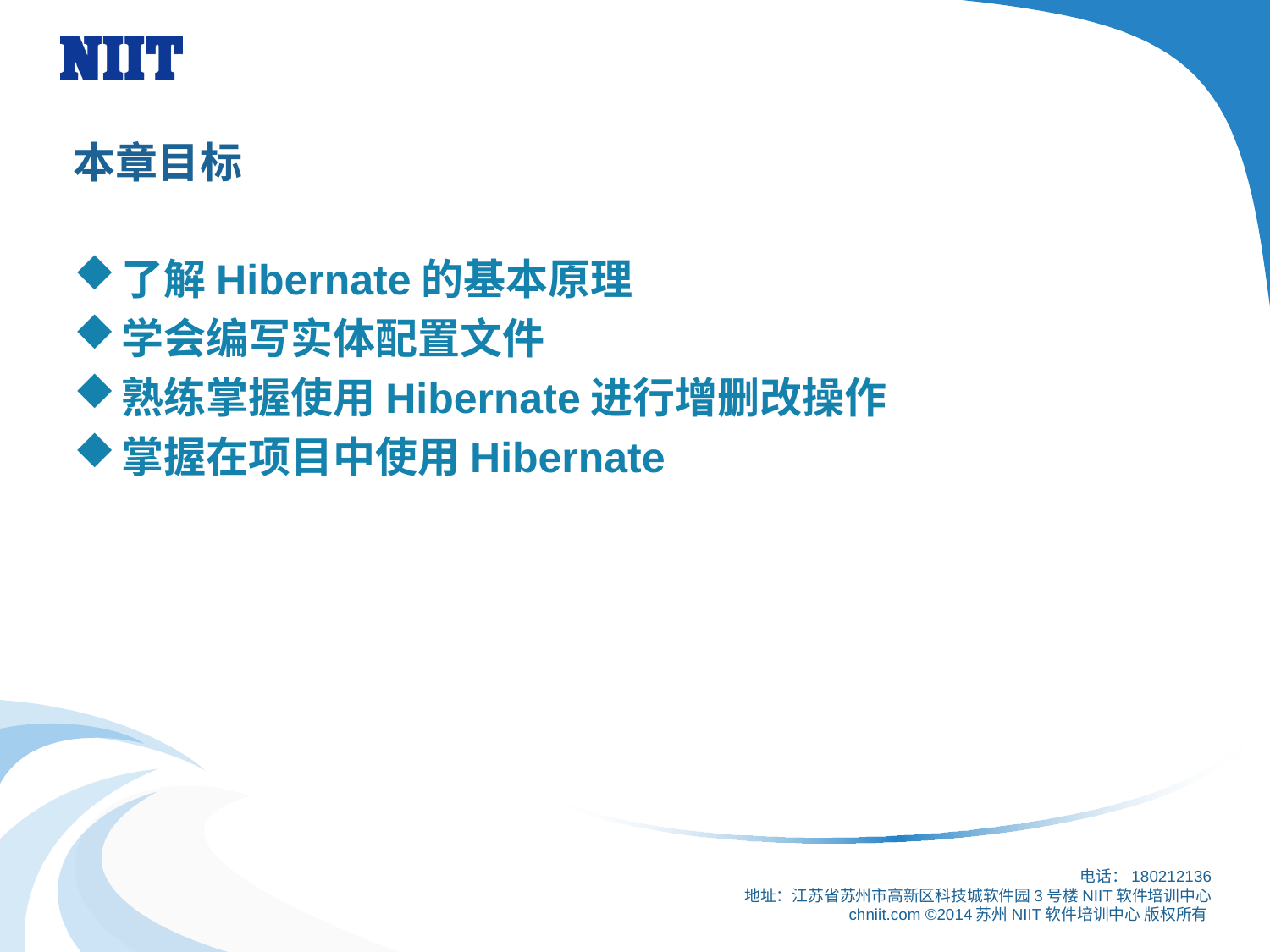

# 本章目标
了解Hibernate的基本原理
学会编写实体配置文件
熟练掌握使用Hibernate进行增删改操作
掌握在项目中使用Hibernate